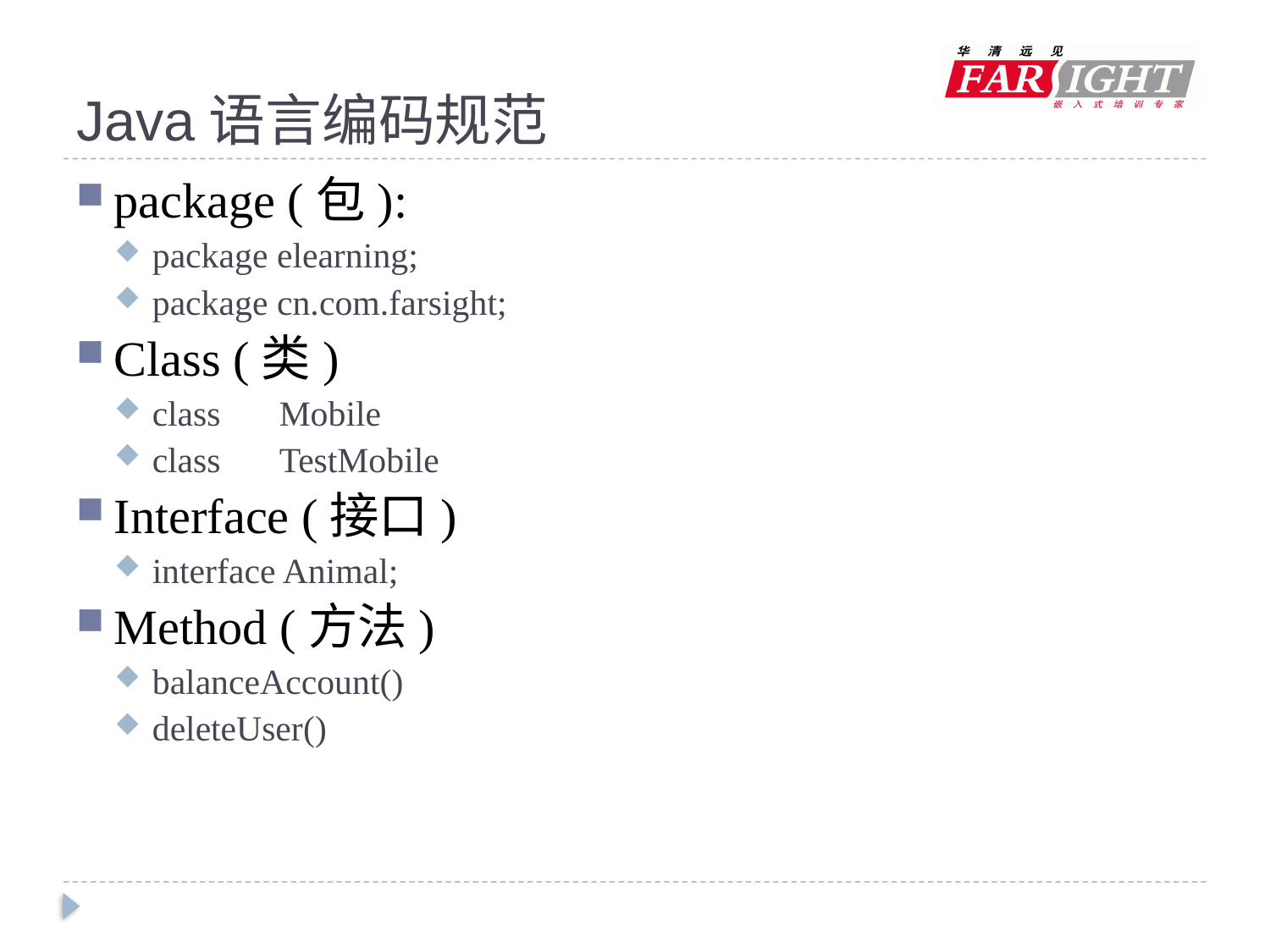

# Java语言编码规范
package (包):
package elearning;
package cn.com.farsight;
Class (类)
class	Mobile
class	TestMobile
Interface (接口)
interface Animal;
Method (方法)
balanceAccount()
deleteUser()